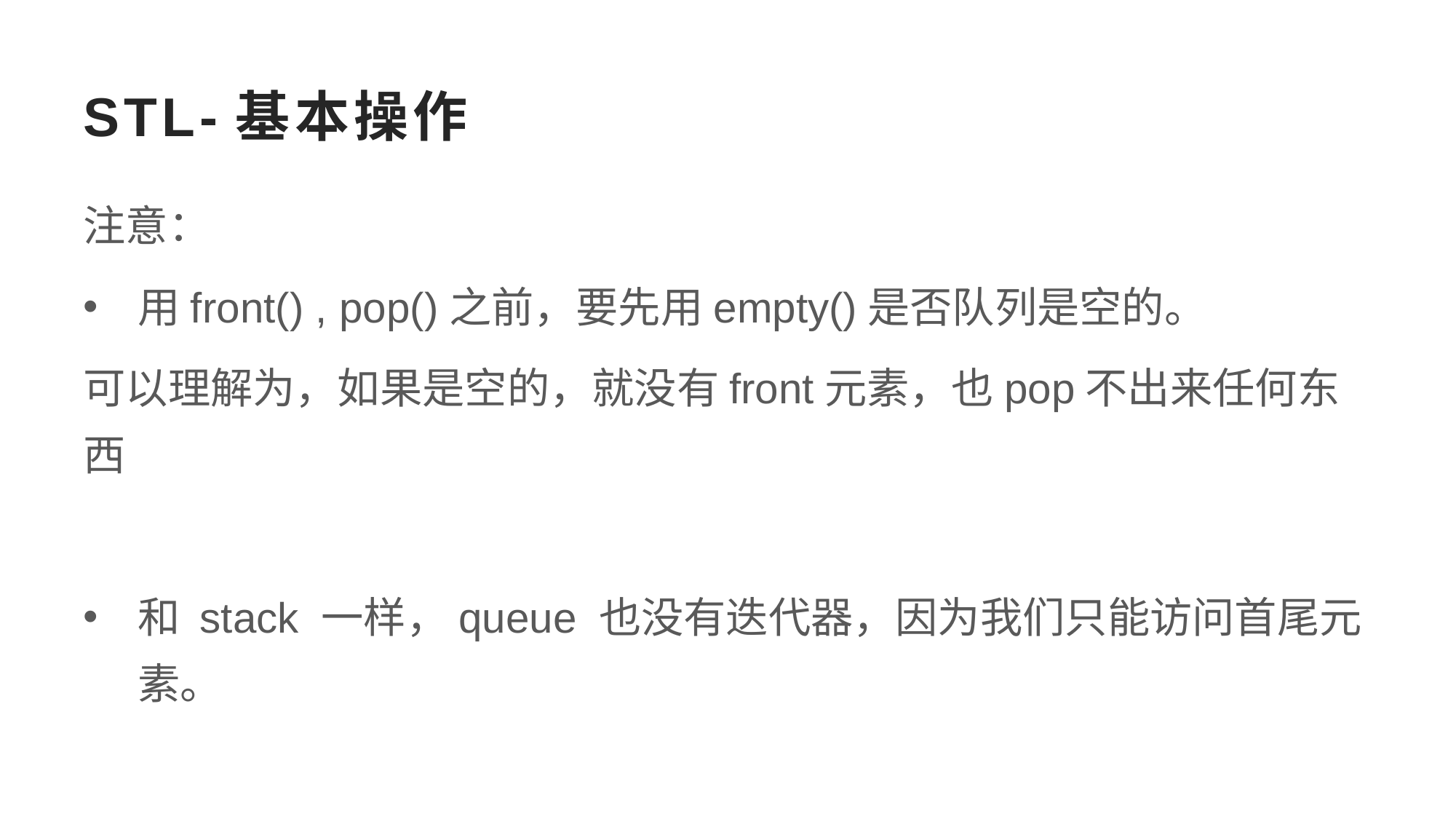

# STL-基本操作
注意：
用front() , pop()之前，要先用empty()是否队列是空的。
可以理解为，如果是空的，就没有front元素，也pop不出来任何东西

和 stack 一样，queue 也没有迭代器，因为我们只能访问首尾元素。